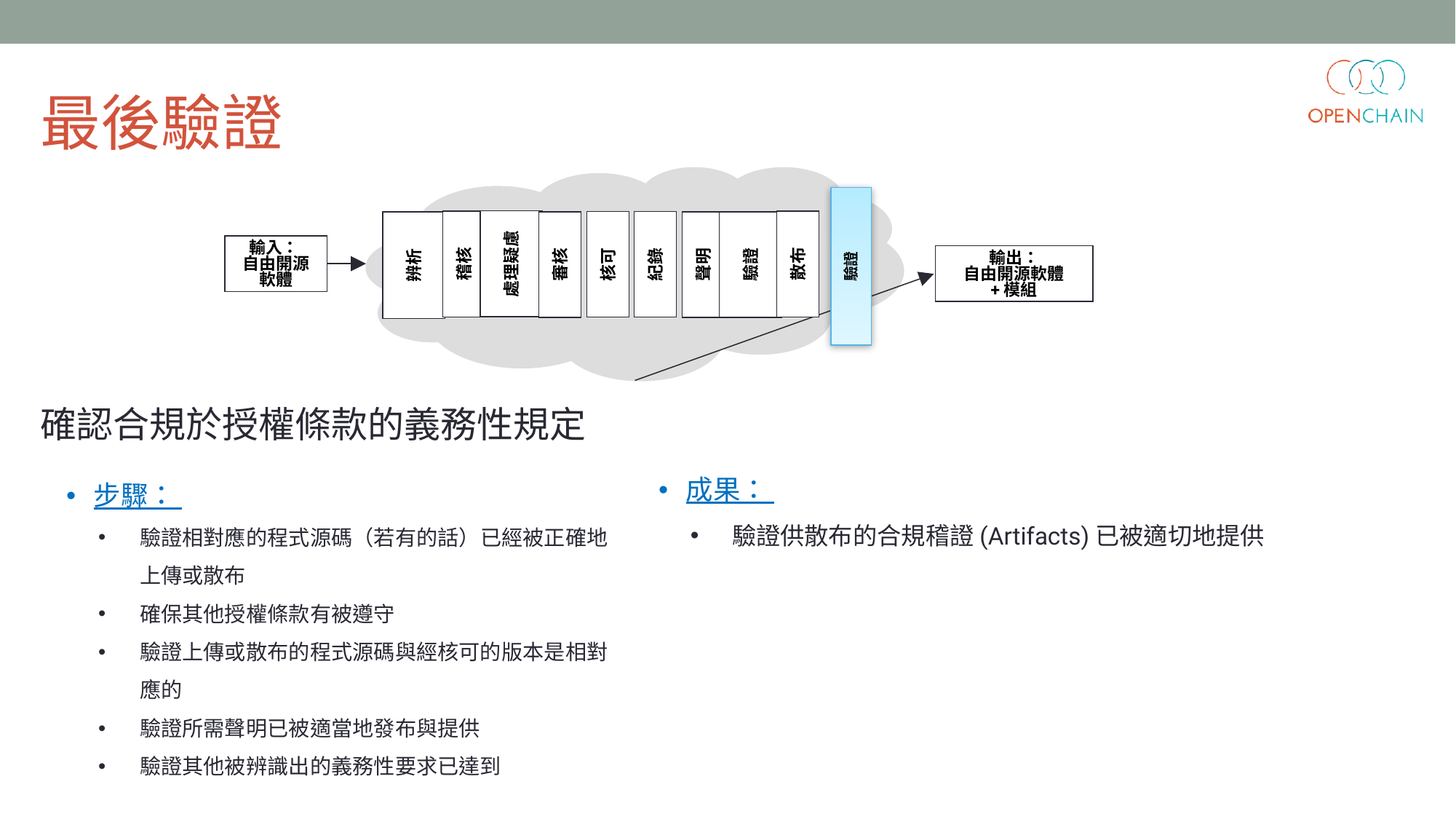

最後驗證

處理疑慮
驗證
辨析
輸入：
自由開源軟體
稽核
散布
紀錄
核可
審核
聲明
輸出：
自由開源軟體
+模組
驗證
確認合規於授權條款的義務性規定
成果：
驗證供散布的合規稽證(Artifacts)已被適切地提供

步驟：
驗證相對應的程式源碼（若有的話）已經被正確地上傳或散布
確保其他授權條款有被遵守
驗證上傳或散布的程式源碼與經核可的版本是相對應的
驗證所需聲明已被適當地發布與提供
驗證其他被辨識出的義務性要求已達到